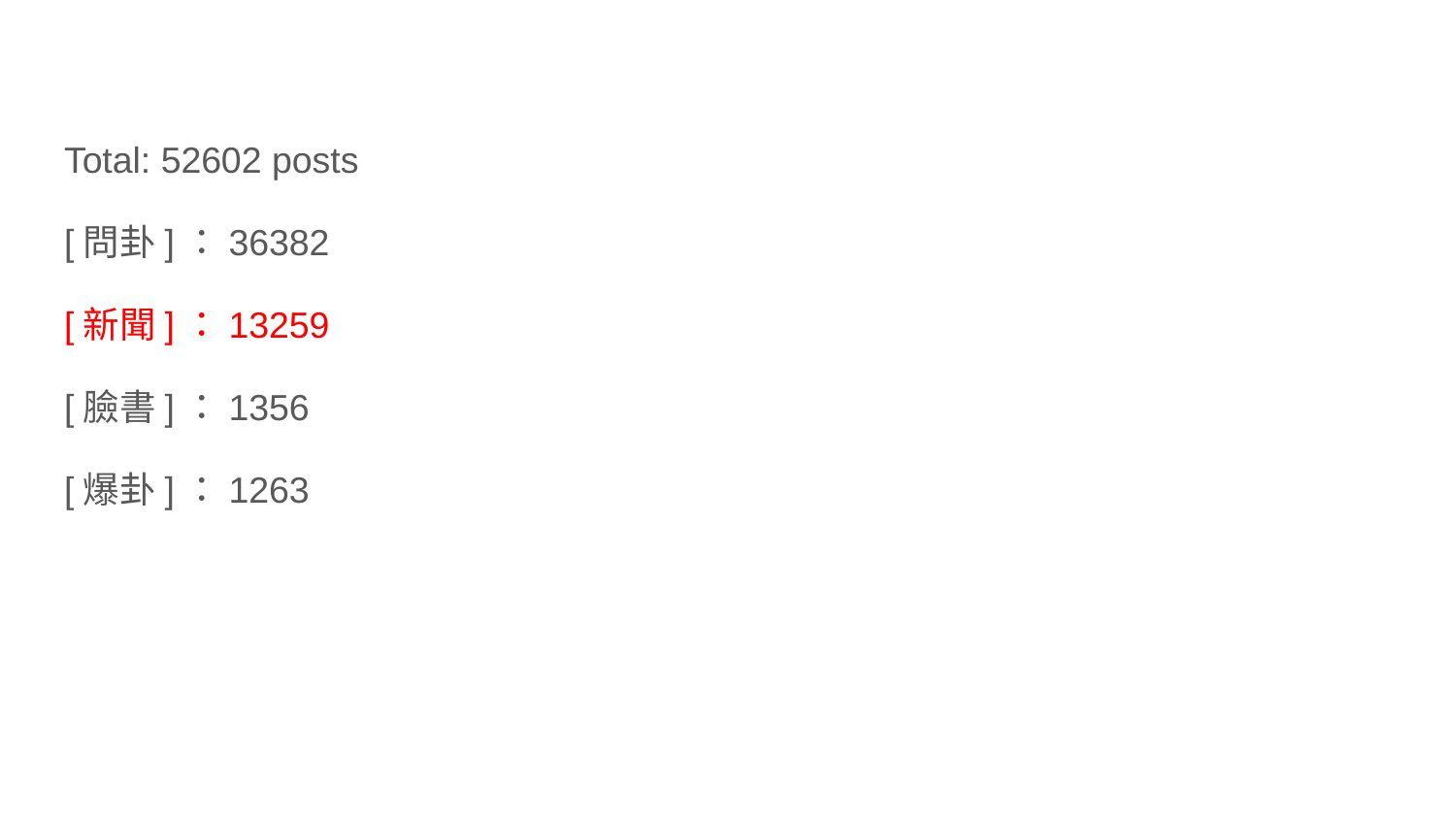

Total: 52602 posts
[問卦]：36382
[新聞]：13259
[臉書]：1356
[爆卦]：1263